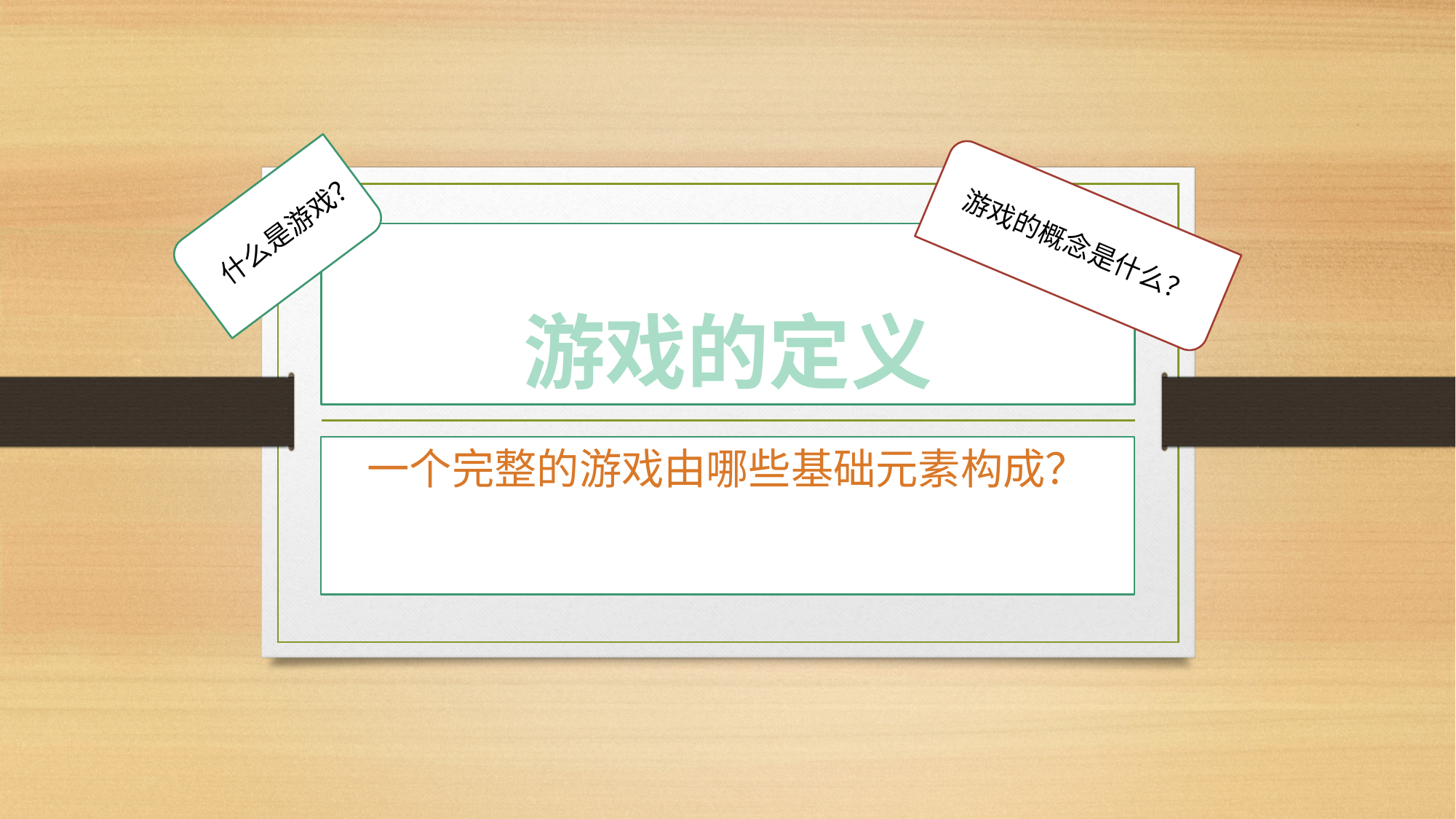

什么是游戏？
游戏的概念是什么？
# 游戏的定义
一个完整的游戏由哪些基础元素构成？